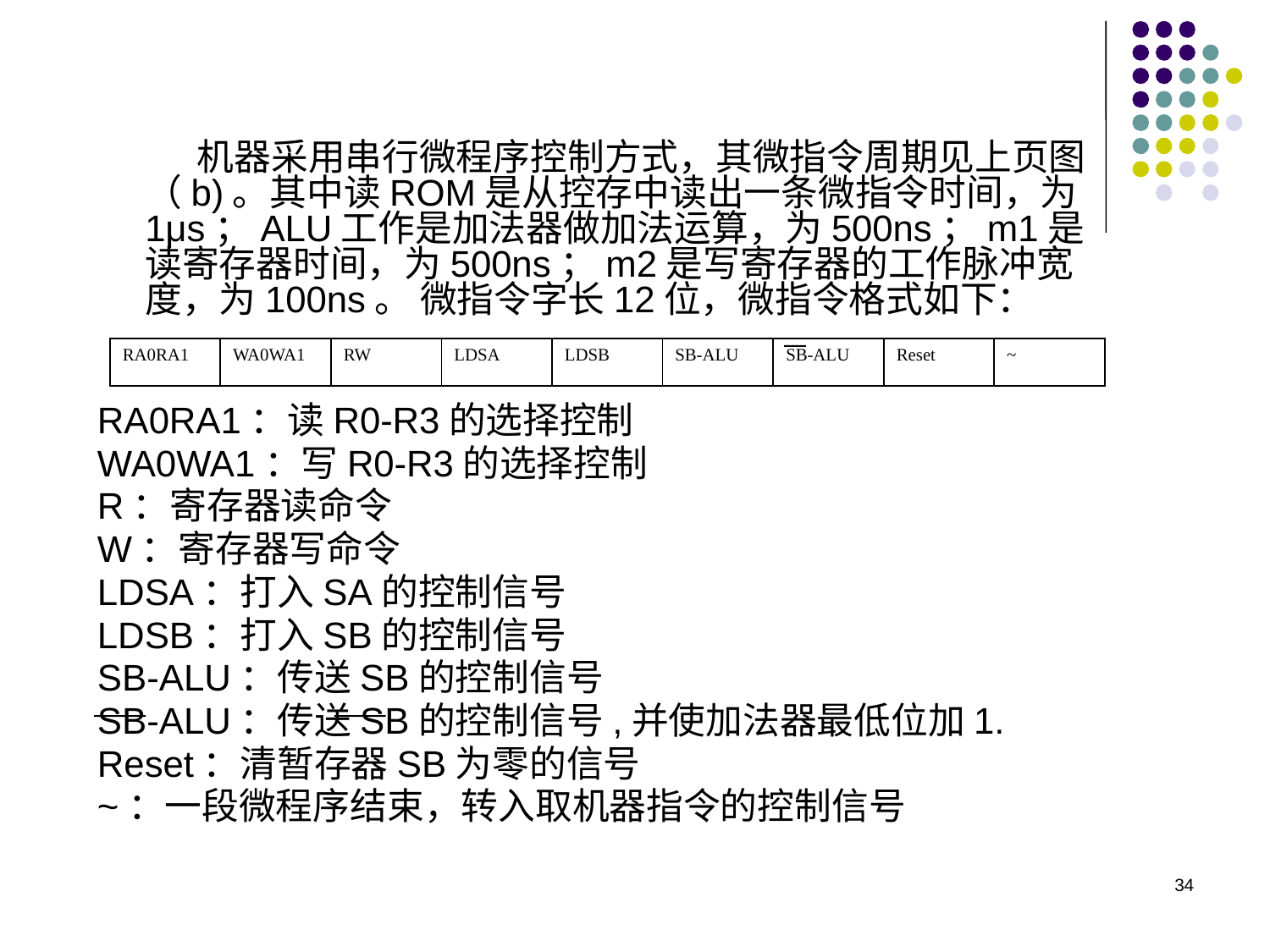

机器采用串行微程序控制方式，其微指令周期见上页图（b)。其中读ROM是从控存中读出一条微指令时间，为1μs；ALU工作是加法器做加法运算，为500ns；m1是读寄存器时间，为500ns；m2是写寄存器的工作脉冲宽度，为100ns。 微指令字长12位，微指令格式如下：

RA0RA1：读R0-R3的选择控制
WA0WA1：写R0-R3的选择控制
R：寄存器读命令
W：寄存器写命令
LDSA：打入SA的控制信号
LDSB：打入SB的控制信号
SB-ALU：传送SB的控制信号
SB-ALU：传送SB的控制信号,并使加法器最低位加1.
Reset：清暂存器SB为零的信号
~：一段微程序结束，转入取机器指令的控制信号
| RA0RA1 | WA0WA1 | RW | LDSA | LDSB | SB-ALU | SB-ALU | Reset | ~ |
| --- | --- | --- | --- | --- | --- | --- | --- | --- |

34